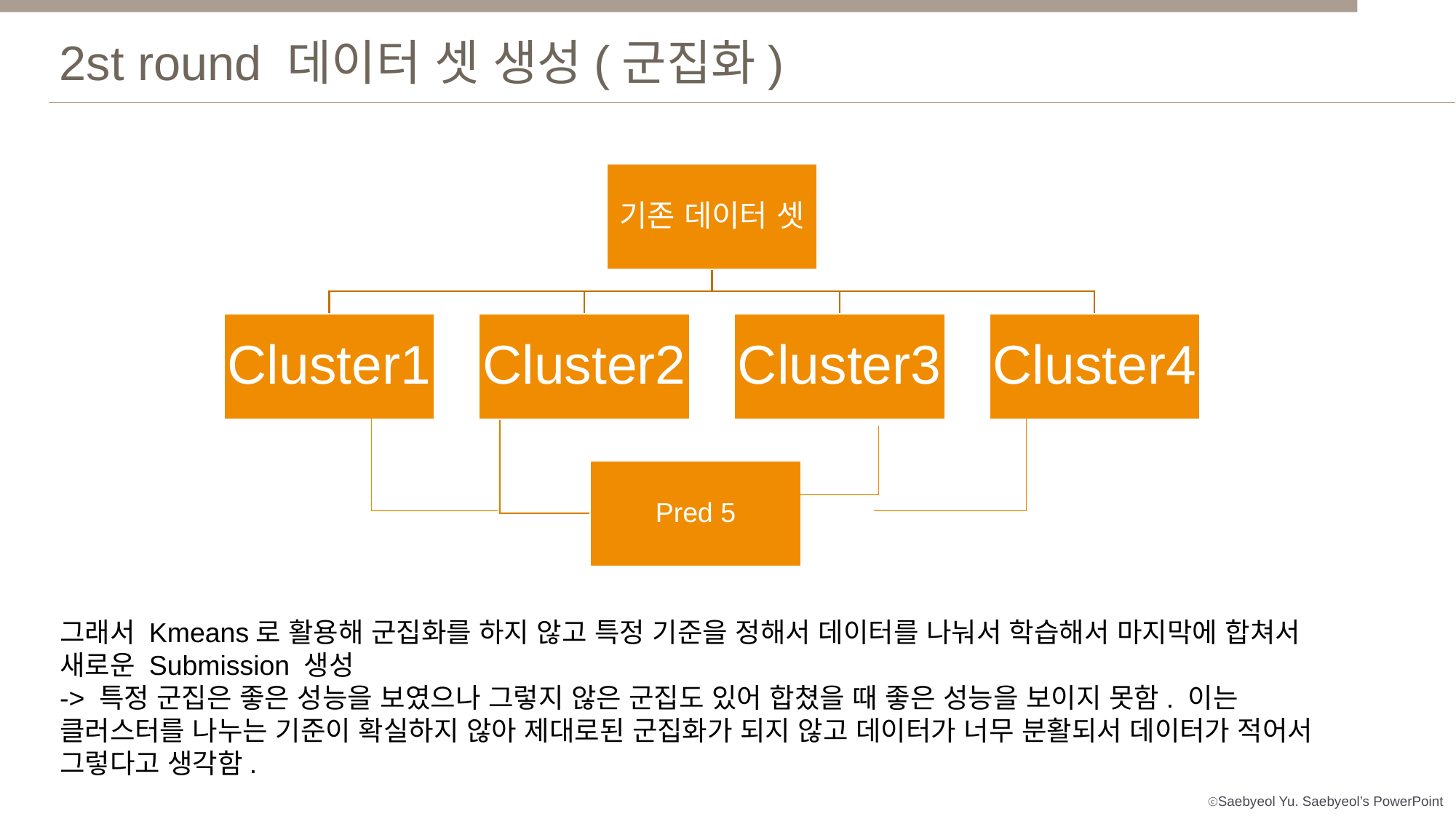

2st round 데이터 셋 생성(군집화)
기존 데이터 셋
Cluster1
Cluster2
Pred 5
Cluster3
Cluster4
그래서 Kmeans로 활용해 군집화를 하지 않고 특정 기준을 정해서 데이터를 나눠서 학습해서 마지막에 합쳐서 새로운 Submission 생성
-> 특정 군집은 좋은 성능을 보였으나 그렇지 않은 군집도 있어 합쳤을 때 좋은 성능을 보이지 못함. 이는 클러스터를 나누는 기준이 확실하지 않아 제대로된 군집화가 되지 않고 데이터가 너무 분활되서 데이터가 적어서 그렇다고 생각함.